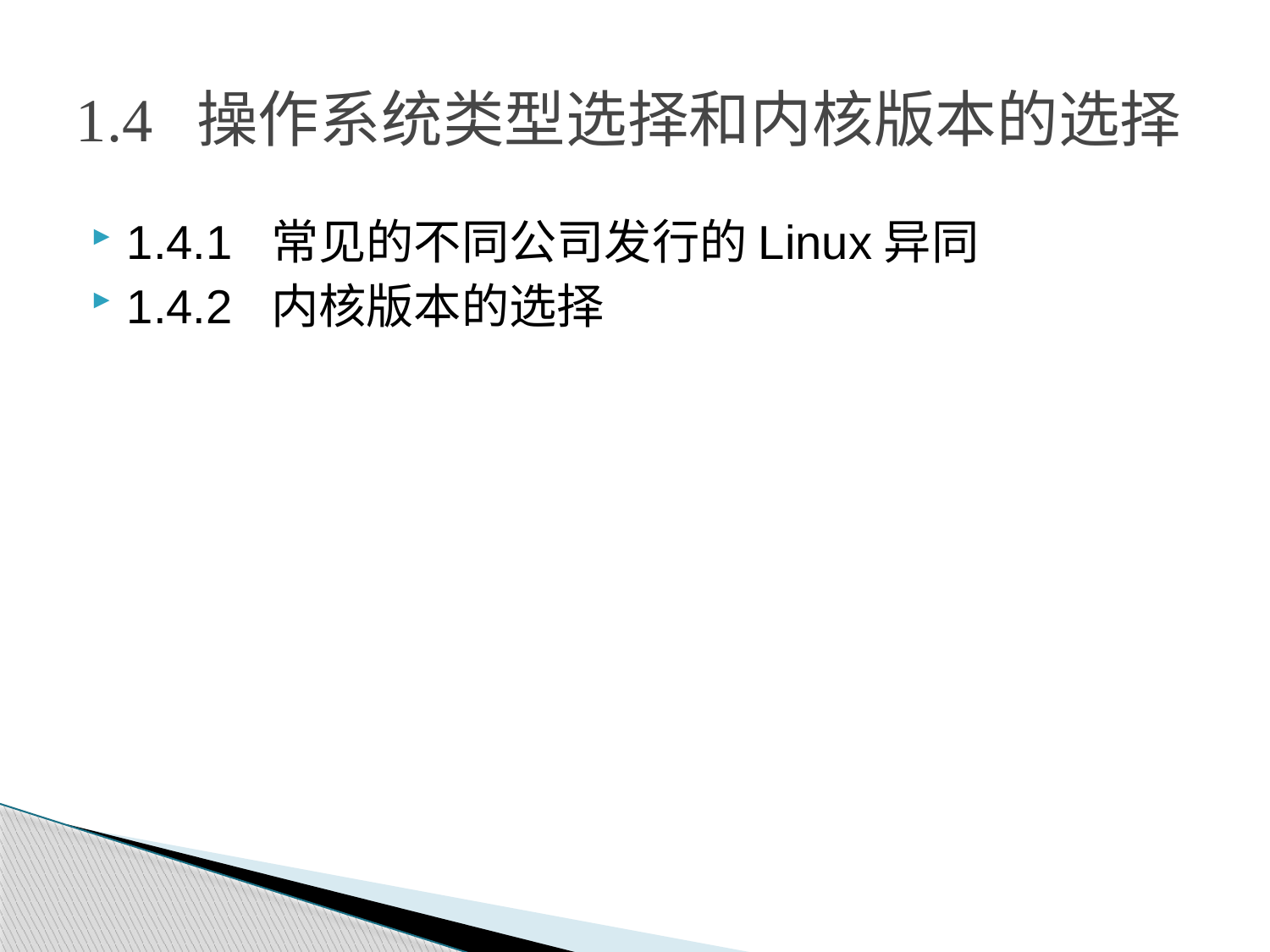

# 1.4  操作系统类型选择和内核版本的选择
1.4.1  常见的不同公司发行的Linux异同
1.4.2  内核版本的选择